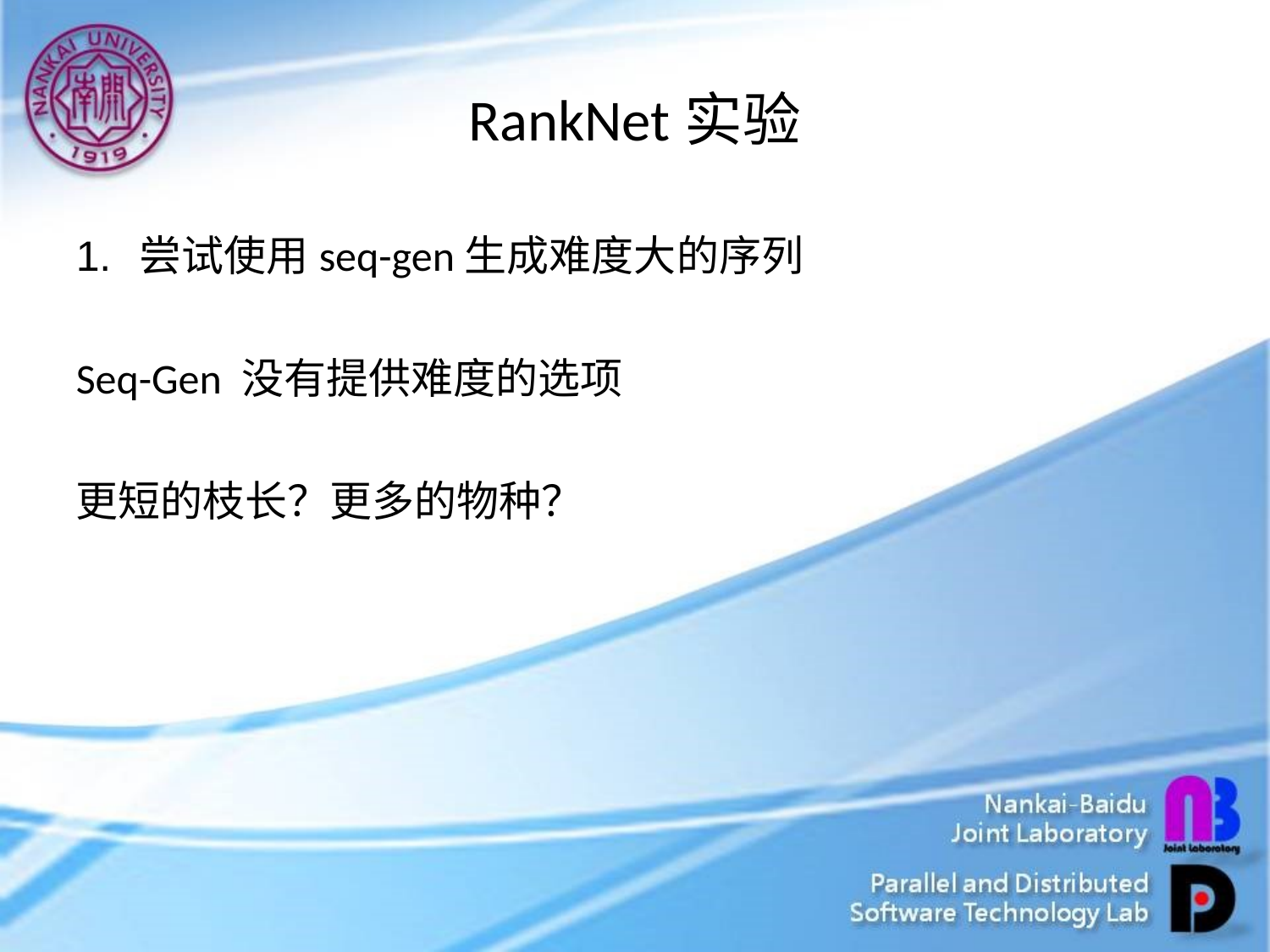

# RankNet实验
尝试使用seq-gen生成难度大的序列

Seq-Gen 没有提供难度的选项

更短的枝长？更多的物种？